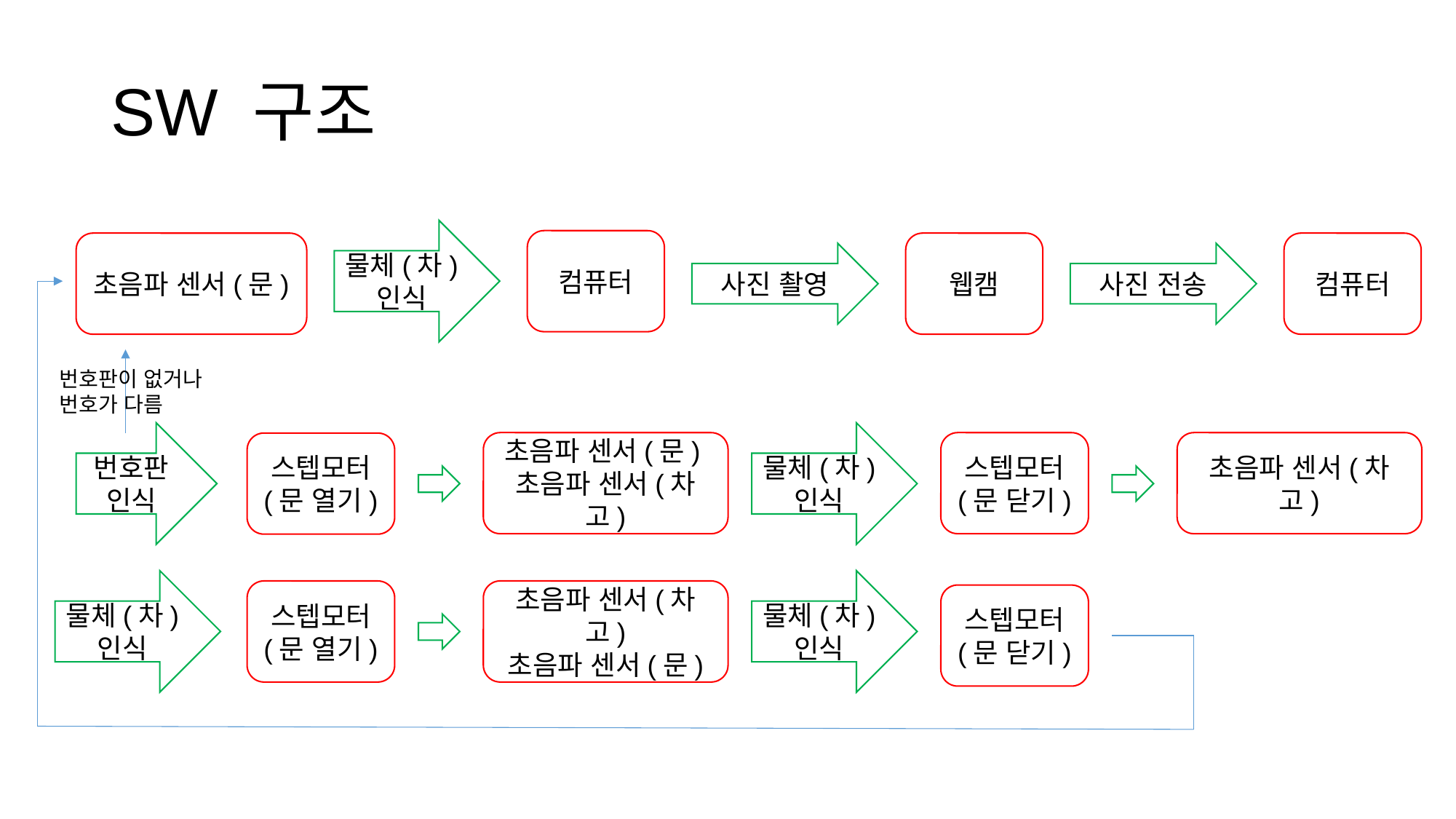

SW 구조
물체(차)
인식
컴퓨터
초음파 센서(문)
웹캠
컴퓨터
사진 촬영
사진 전송
번호판이 없거나 번호가 다름
번호판 인식
물체(차)
인식
초음파 센서(문)초음파 센서(차고)
스텝모터
(문 닫기)
초음파 센서(차고)
스텝모터
(문 열기)

물체(차)
인식
물체(차)
인식
스텝모터
(문 열기)
초음파 센서(차고)
초음파 센서(문)
스텝모터
(문 닫기)